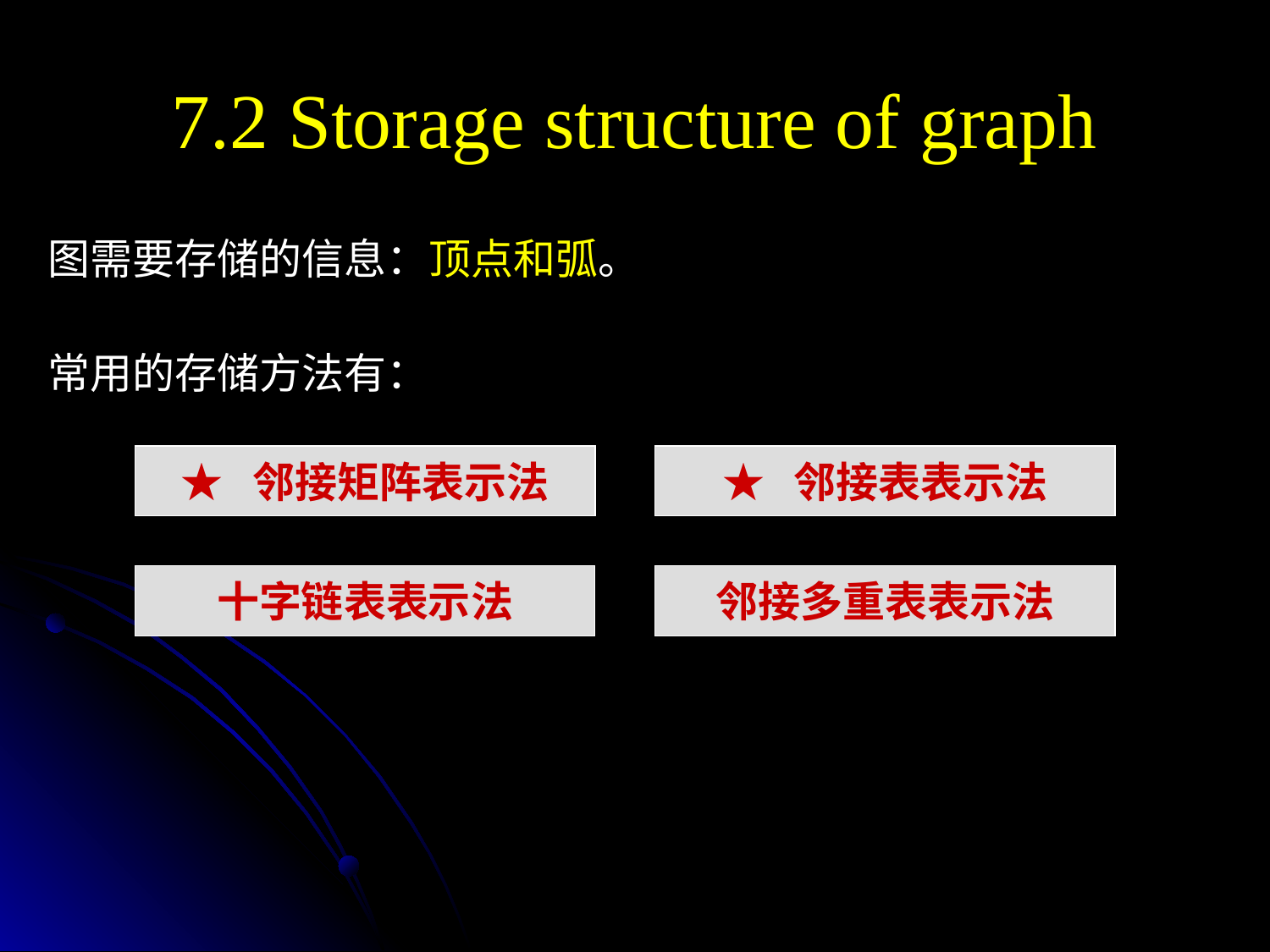

# 7.2 Storage structure of graph
图需要存储的信息：顶点和弧。
常用的存储方法有：
★  邻接矩阵表示法
★  邻接表表示法
十字链表表示法
邻接多重表表示法